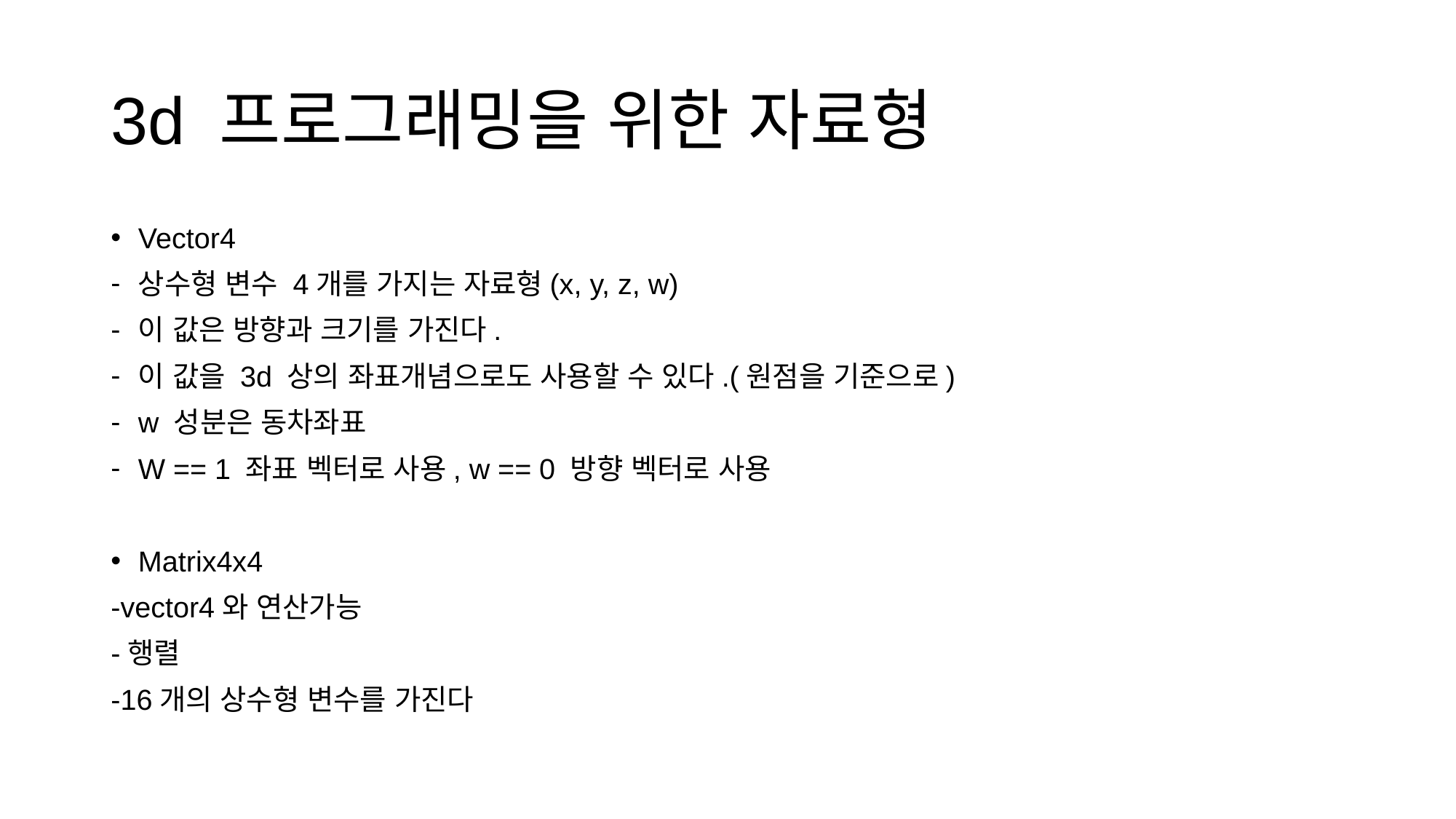

# 3d 프로그래밍을 위한 자료형
Vector4
상수형 변수 4개를 가지는 자료형(x, y, z, w)
이 값은 방향과 크기를 가진다.
이 값을 3d 상의 좌표개념으로도 사용할 수 있다.(원점을 기준으로)
w 성분은 동차좌표
W == 1 좌표 벡터로 사용, w == 0 방향 벡터로 사용

Matrix4x4
-vector4와 연산가능
-행렬
-16개의 상수형 변수를 가진다